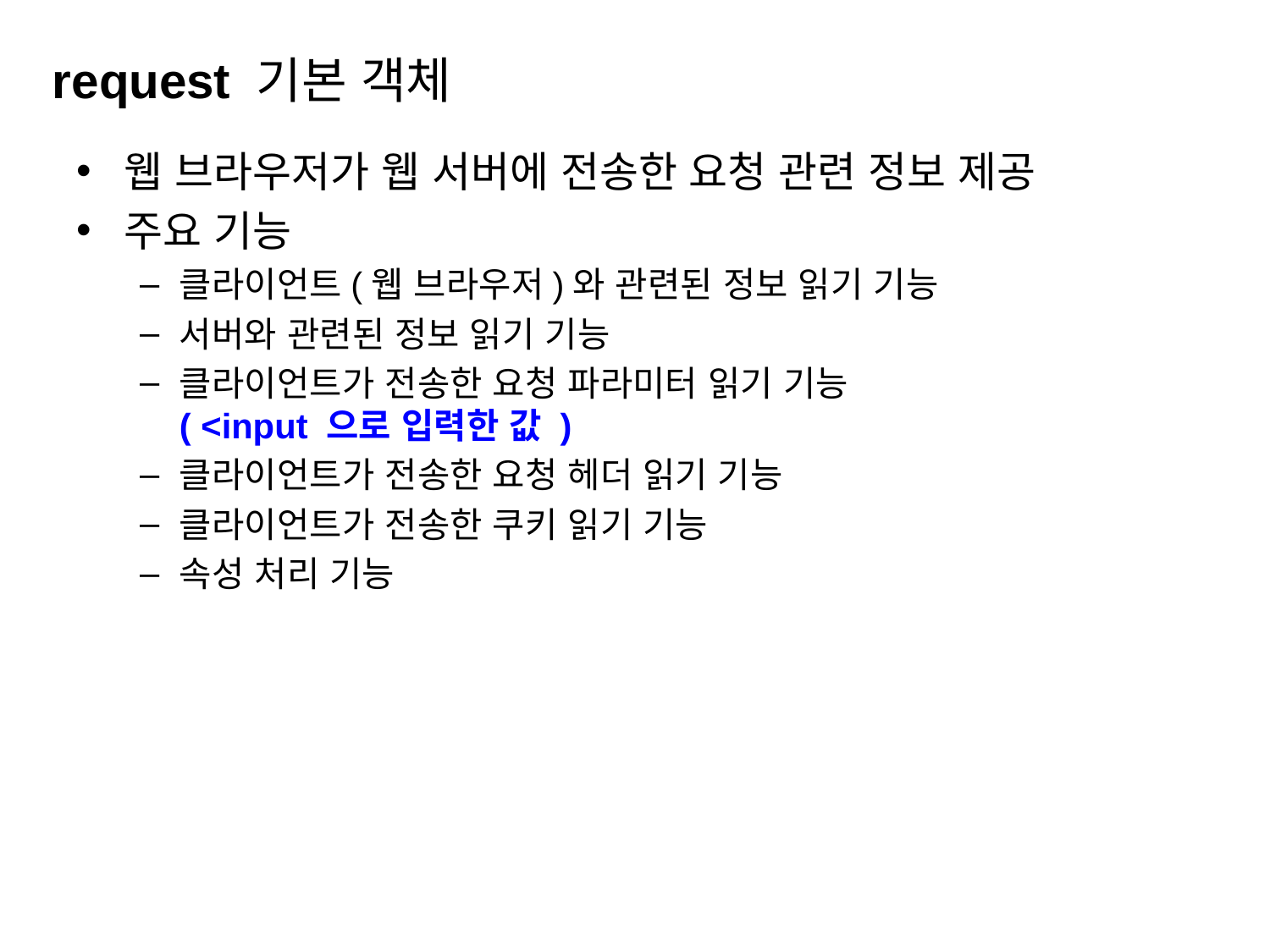

# request 기본 객체
웹 브라우저가 웹 서버에 전송한 요청 관련 정보 제공
주요 기능
클라이언트(웹 브라우저)와 관련된 정보 읽기 기능
서버와 관련된 정보 읽기 기능
클라이언트가 전송한 요청 파라미터 읽기 기능
( <input 으로 입력한 값 )
클라이언트가 전송한 요청 헤더 읽기 기능
클라이언트가 전송한 쿠키 읽기 기능
속성 처리 기능